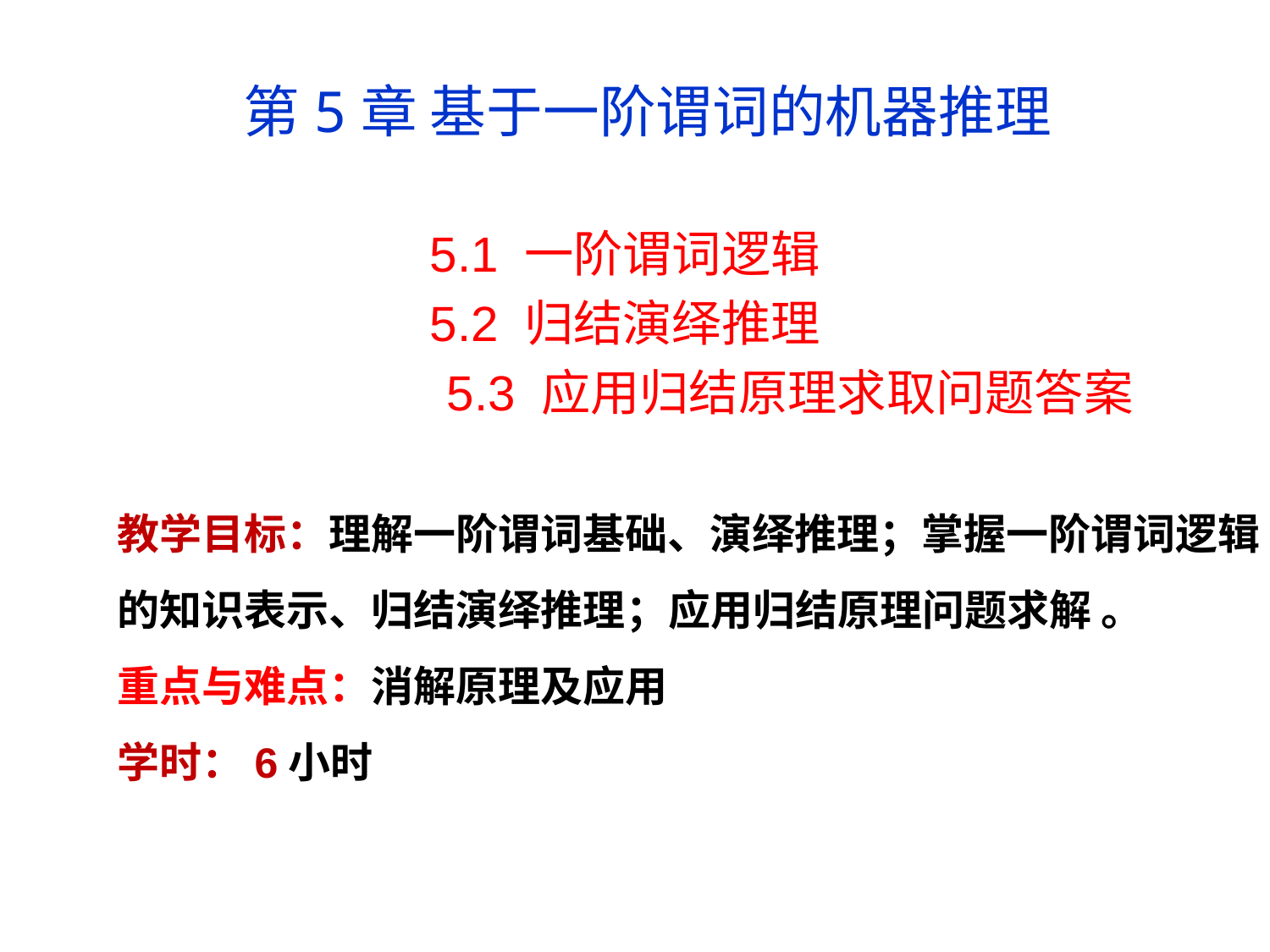

第5章 基于一阶谓词的机器推理

5.1 一阶谓词逻辑
5.2 归结演绎推理
                        5.3 应用归结原理求取问题答案

教学目标：理解一阶谓词基础、演绎推理；掌握一阶谓词逻辑的知识表示、归结演绎推理；应用归结原理问题求解 。
重点与难点：消解原理及应用
学时：6小时